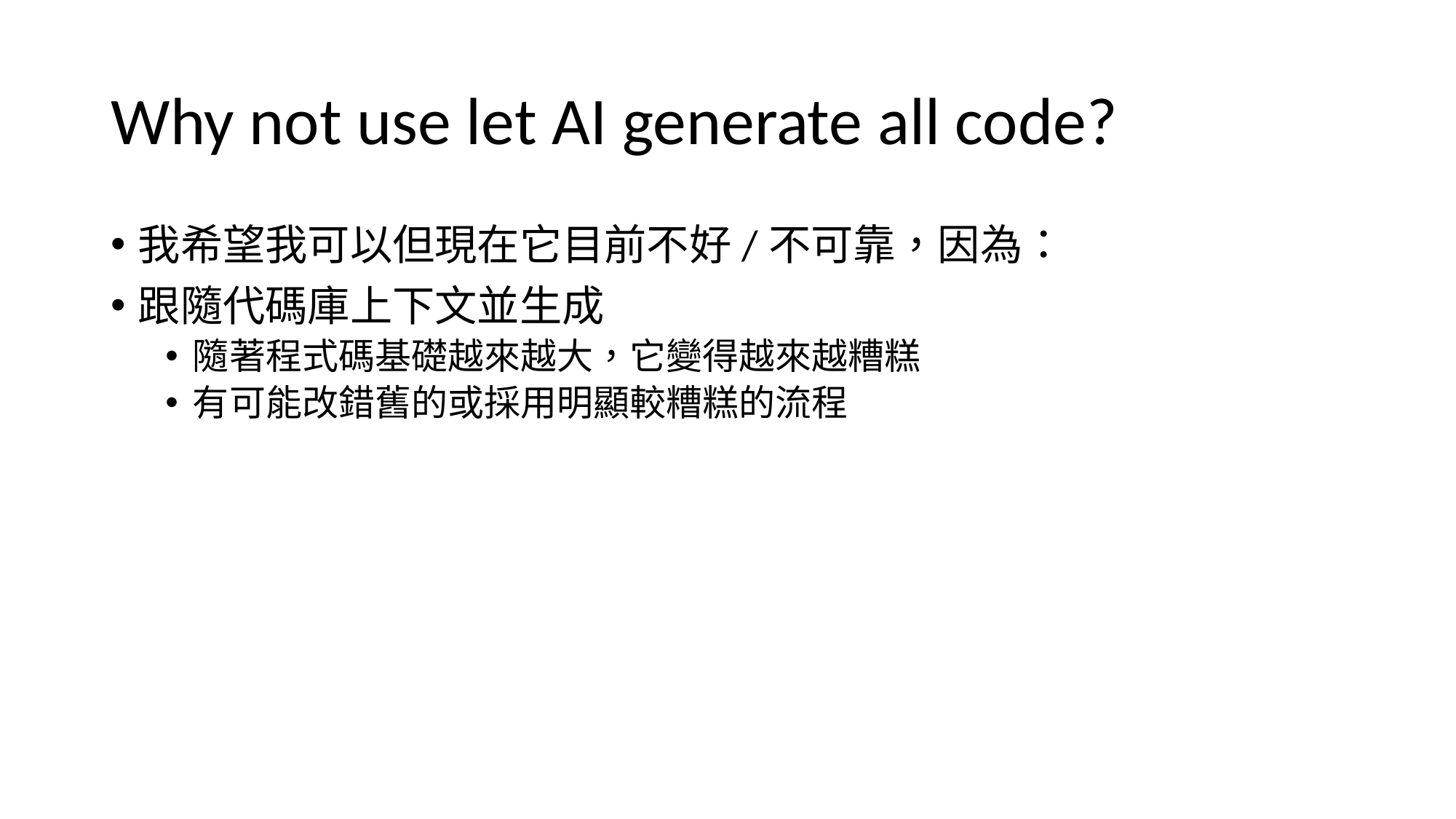

# Why not use let AI generate all code?
我希望我可以但現在它目前不好/不可靠，因為：
跟隨代碼庫上下文並生成
隨著程式碼基礎越來越大，它變得越來越糟糕
有可能改錯舊的或採用明顯較糟糕的流程